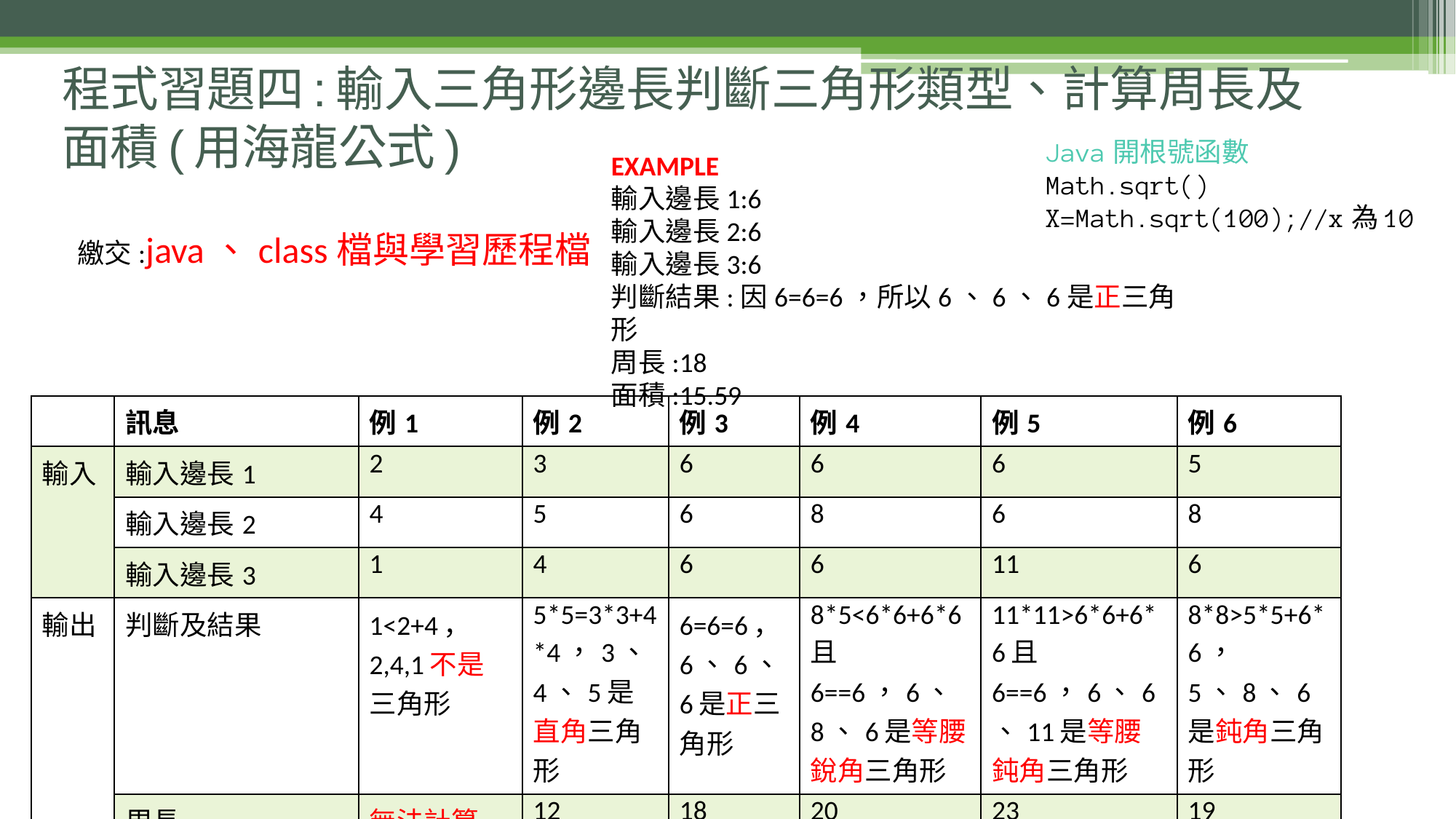

# 程式習題四:輸入三角形邊長判斷三角形類型、計算周長及面積(用海龍公式)
Java開根號函數
Math.sqrt()
X=Math.sqrt(100);//x為10

EXAMPLE
輸入邊長1:6
輸入邊長2:6
輸入邊長3:6
判斷結果:因6=6=6，所以6、6、6是正三角形
周長:18
面積:15.59

繳交:java、class檔與學習歷程檔
|  | 訊息 | 例1 | 例2 | 例3 | 例4 | 例5 | 例6 |
| --- | --- | --- | --- | --- | --- | --- | --- |
| 輸入 | 輸入邊長1 | 2 | 3 | 6 | 6 | 6 | 5 |
|  | 輸入邊長2 | 4 | 5 | 6 | 8 | 6 | 8 |
|  | 輸入邊長3 | 1 | 4 | 6 | 6 | 11 | 6 |
| 輸出 | 判斷及結果 | 1<2+4， 2,4,1不是三角形 | 5\*5=3\*3+4\*4，3、4、5是直角三角形 | 6=6=6， 6、6、6是正三角形 | 8\*5<6\*6+6\*6且6==6，6、8、6是等腰銳角三角形 | 11\*11>6\*6+6\*6且6==6，6、6、11是等腰鈍角三角形 | 8\*8>5\*5+6\*6， 5、8、6是鈍角三角形 |
|  | 周長 | 無法計算 | 12 | 18 | 20 | 23 | 19 |
|  | 面積(用海龍公式) | 無法計算 | 6 | 15.59 | 17.89 | 13.19 | 14.98 |